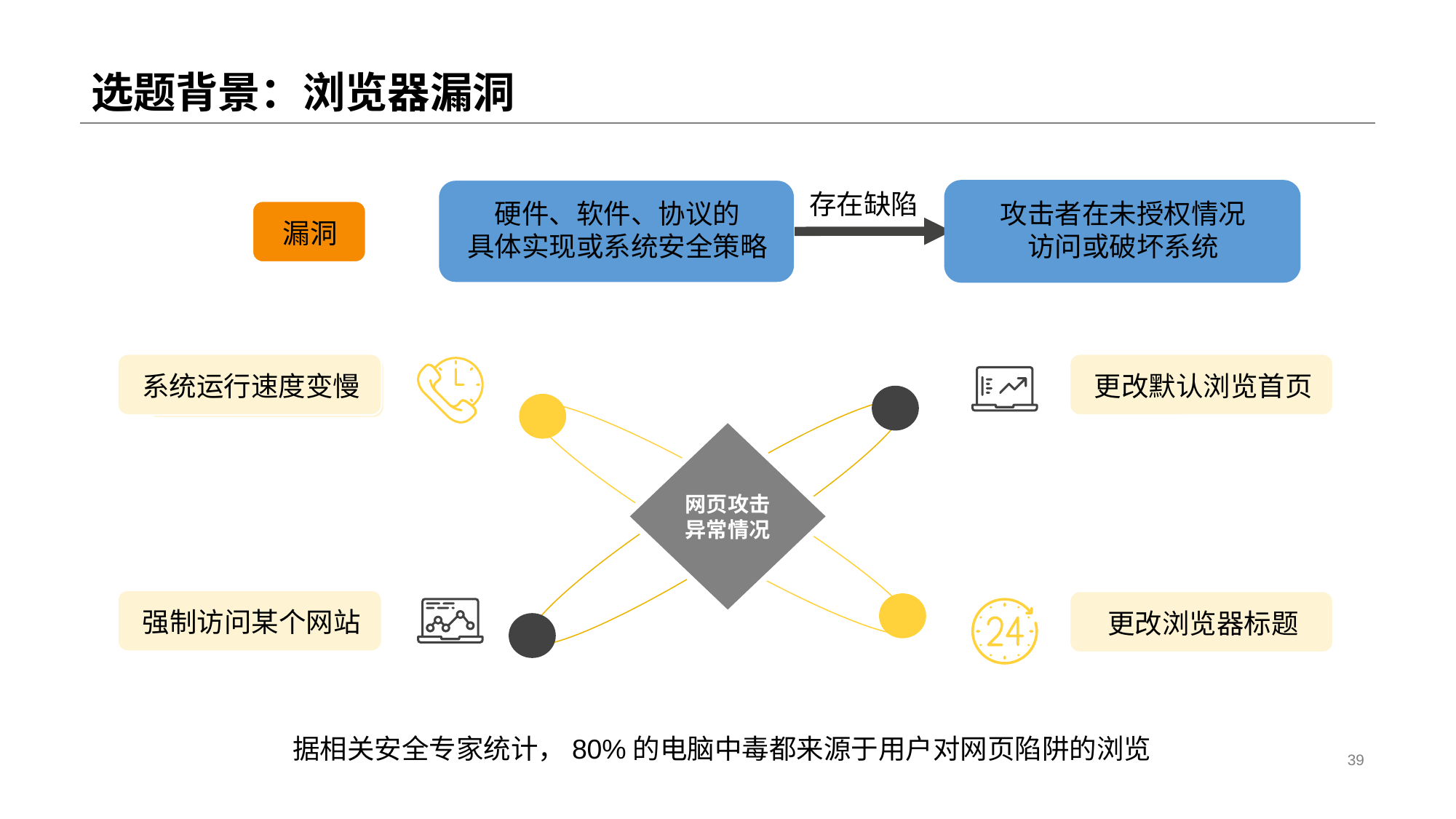

# 选题背景：浏览器漏洞

硬件、软件、协议的
具体实现或系统安全策略

攻击者在未授权情况
访问或破坏系统
存在缺陷

漏洞

系统运行速度变慢

更改默认浏览首页

渲染引擎

网页攻击
异常情况

强制访问某个网站

更改浏览器标题
据相关安全专家统计，80%的电脑中毒都来源于用户对网页陷阱的浏览
39